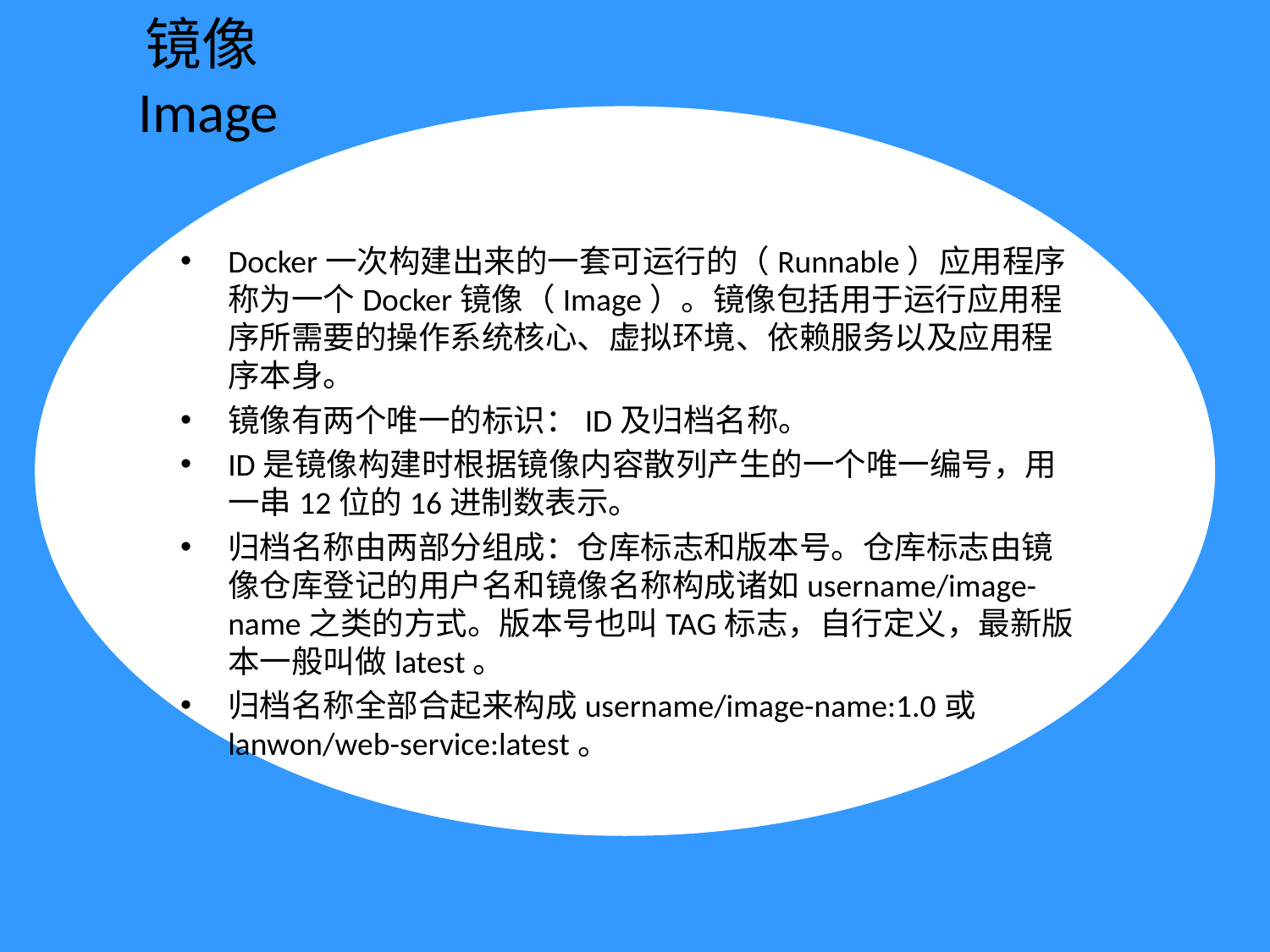

# 镜像Image
Docker一次构建出来的一套可运行的（Runnable）应用程序称为一个Docker镜像（Image）。镜像包括用于运行应用程序所需要的操作系统核心、虚拟环境、依赖服务以及应用程序本身。
镜像有两个唯一的标识：ID及归档名称。
ID是镜像构建时根据镜像内容散列产生的一个唯一编号，用一串12位的16进制数表示。
归档名称由两部分组成：仓库标志和版本号。仓库标志由镜像仓库登记的用户名和镜像名称构成诸如username/image-name之类的方式。版本号也叫TAG标志，自行定义，最新版本一般叫做latest。
归档名称全部合起来构成username/image-name:1.0或lanwon/web-service:latest。